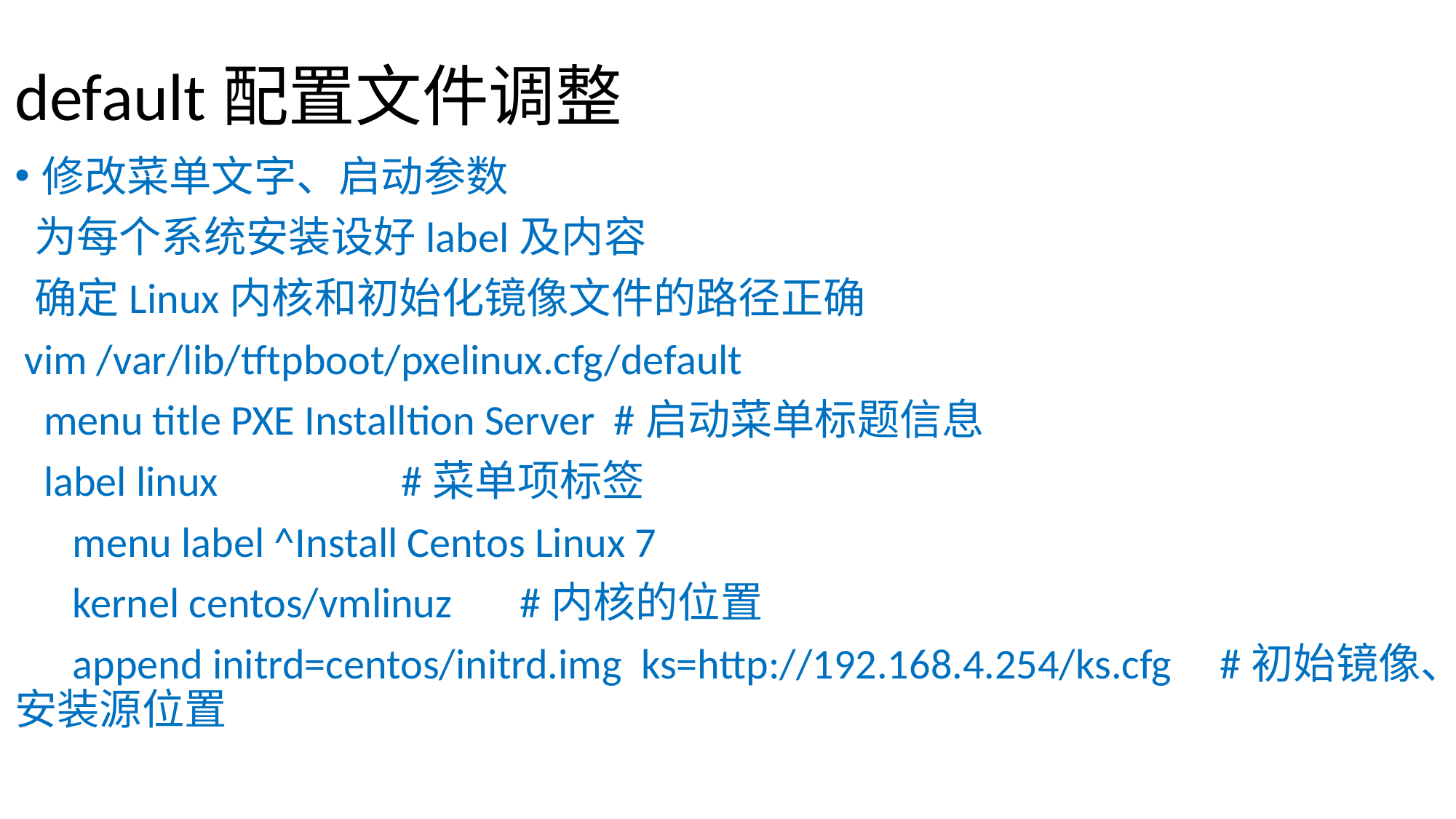

# default配置文件调整
修改菜单文字、启动参数
 为每个系统安装设好label及内容
 确定Linux内核和初始化镜像文件的路径正确
 vim /var/lib/tftpboot/pxelinux.cfg/default
   menu title PXE Installtion Server  #启动菜单标题信息
   label linux                   #菜单项标签
      menu label ^Install Centos Linux 7
      kernel centos/vmlinuz       #内核的位置
      append initrd=centos/initrd.img  ks=http://192.168.4.254/ks.cfg     #初始镜像、安装源位置